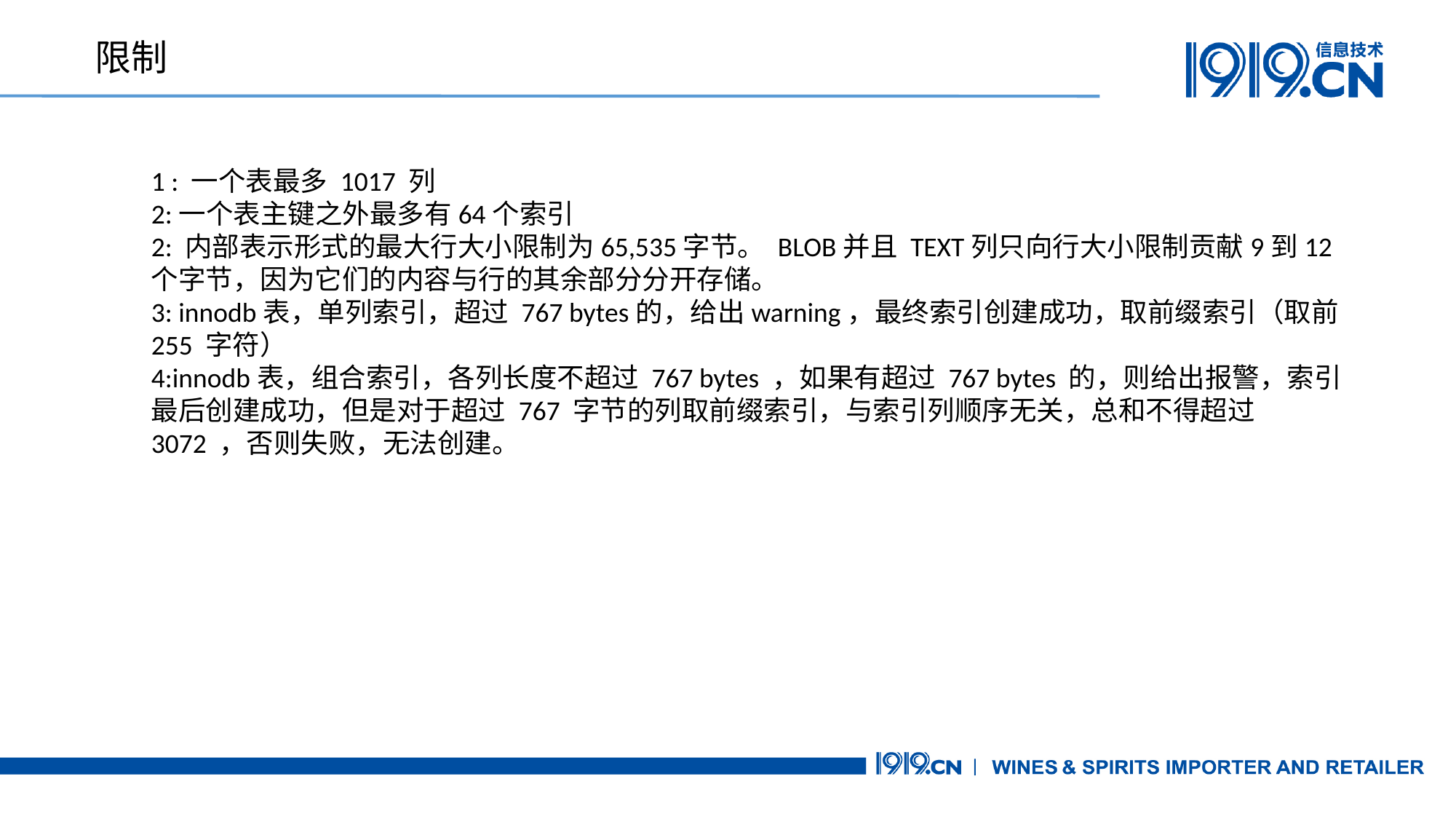

限制
1 : 一个表最多 1017 列
2:一个表主键之外最多有64个索引
2: 内部表示形式的最大行大小限制为65,535字节。 BLOB并且 TEXT列只向行大小限制贡献9到12个字节，因为它们的内容与行的其余部分分开存储。
3: innodb表，单列索引，超过 767 bytes的，给出warning，最终索引创建成功，取前缀索引（取前 255 字符）
4:innodb表，组合索引，各列长度不超过 767 bytes ，如果有超过 767 bytes 的，则给出报警，索引最后创建成功，但是对于超过 767 字节的列取前缀索引，与索引列顺序无关，总和不得超过 3072 ，否则失败，无法创建。

13